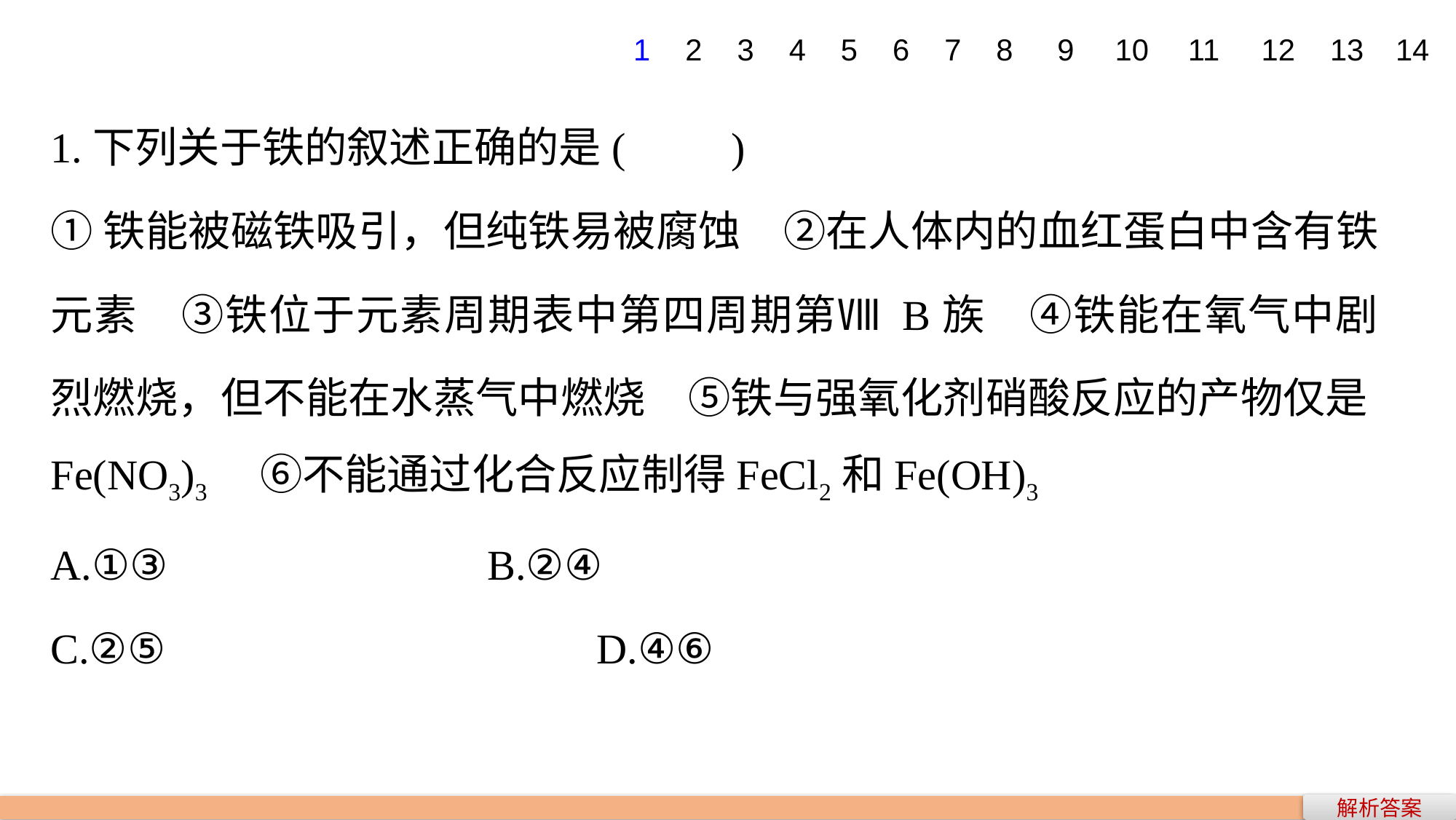

1
2
3
4
5
6
7
8
9
10
11
12
13
14
1.下列关于铁的叙述正确的是(　　)
①铁能被磁铁吸引，但纯铁易被腐蚀　②在人体内的血红蛋白中含有铁元素　③铁位于元素周期表中第四周期第Ⅷ B族　④铁能在氧气中剧烈燃烧，但不能在水蒸气中燃烧　⑤铁与强氧化剂硝酸反应的产物仅是Fe(NO3)3　⑥不能通过化合反应制得FeCl2和Fe(OH)3
A.①③  			B.②④
C.②⑤  				D.④⑥
解析答案